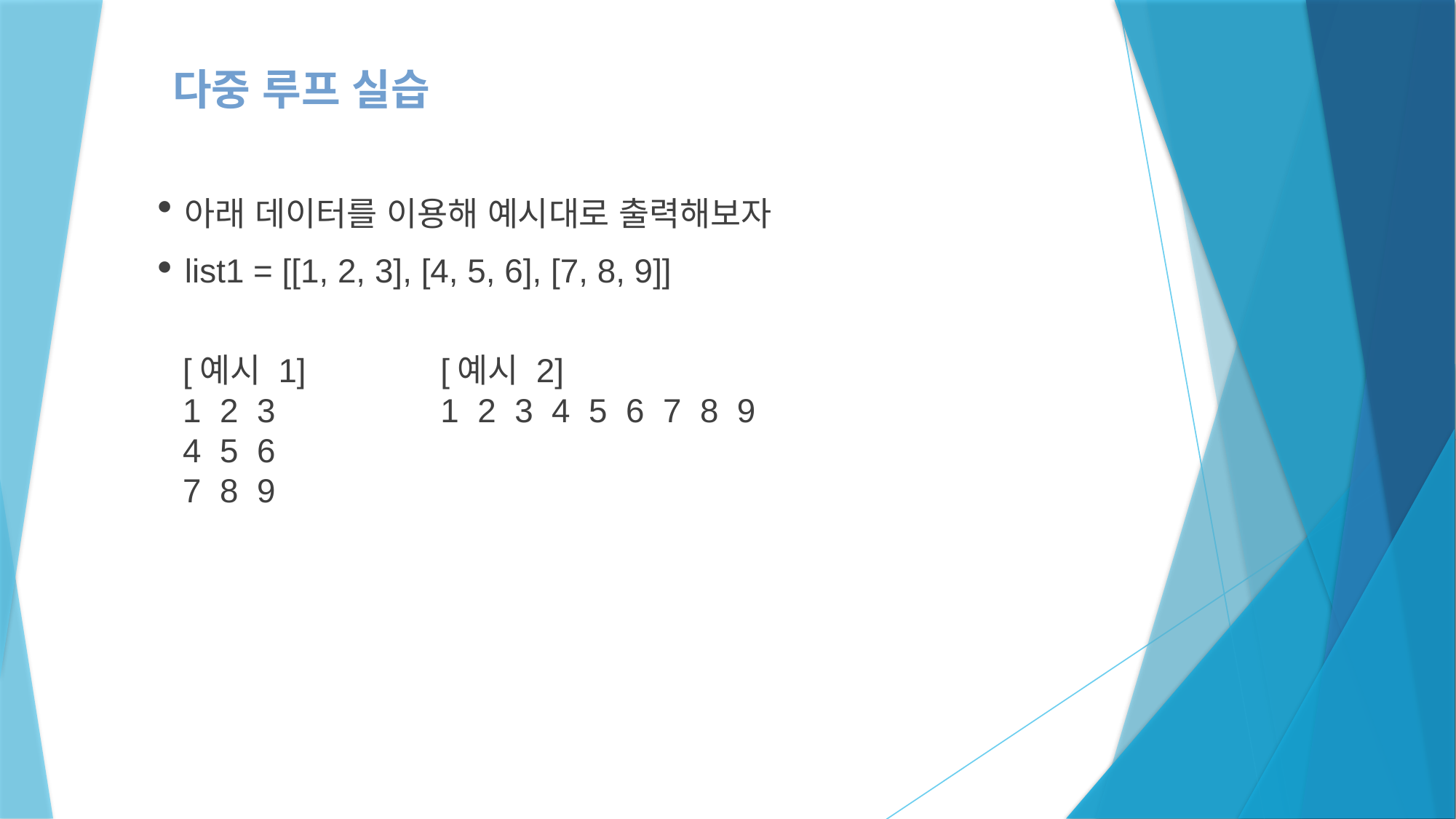

다중 루프 실습
아래 데이터를 이용해 예시대로 출력해보자
list1 = [[1, 2, 3], [4, 5, 6], [7, 8, 9]]
[예시 1]
1  2  3
4  5  6
7  8  9

[예시 2]
1  2  3  4  5  6  7  8  9